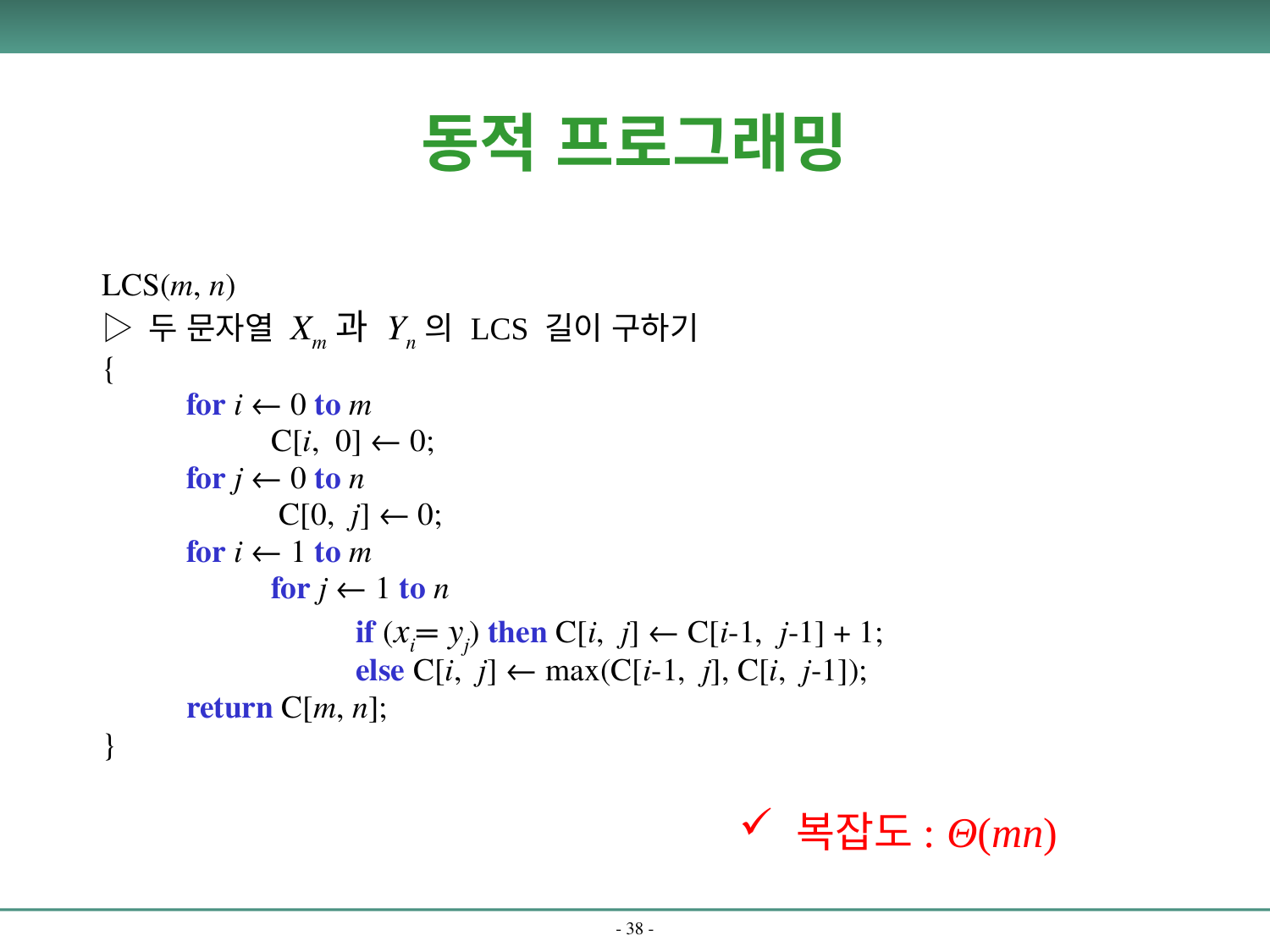

# 동적 프로그래밍
LCS(m, n)
▷ 두 문자열 Xm과 Yn의 LCS 길이 구하기
{
        for i ← 0 to m
                C[i,  0] ← 0;
        for j ← 0 to n
                 C[0,  j] ← 0;
        for i ← 1 to m
                for j ← 1 to n
                        if (xi= yj) then C[i,  j] ← C[i-1,  j-1] + 1;
                        else C[i,  j] ← max(C[i-1,  j], C[i,  j-1]);
        return C[m, n];
}
 복잡도: Θ(mn)